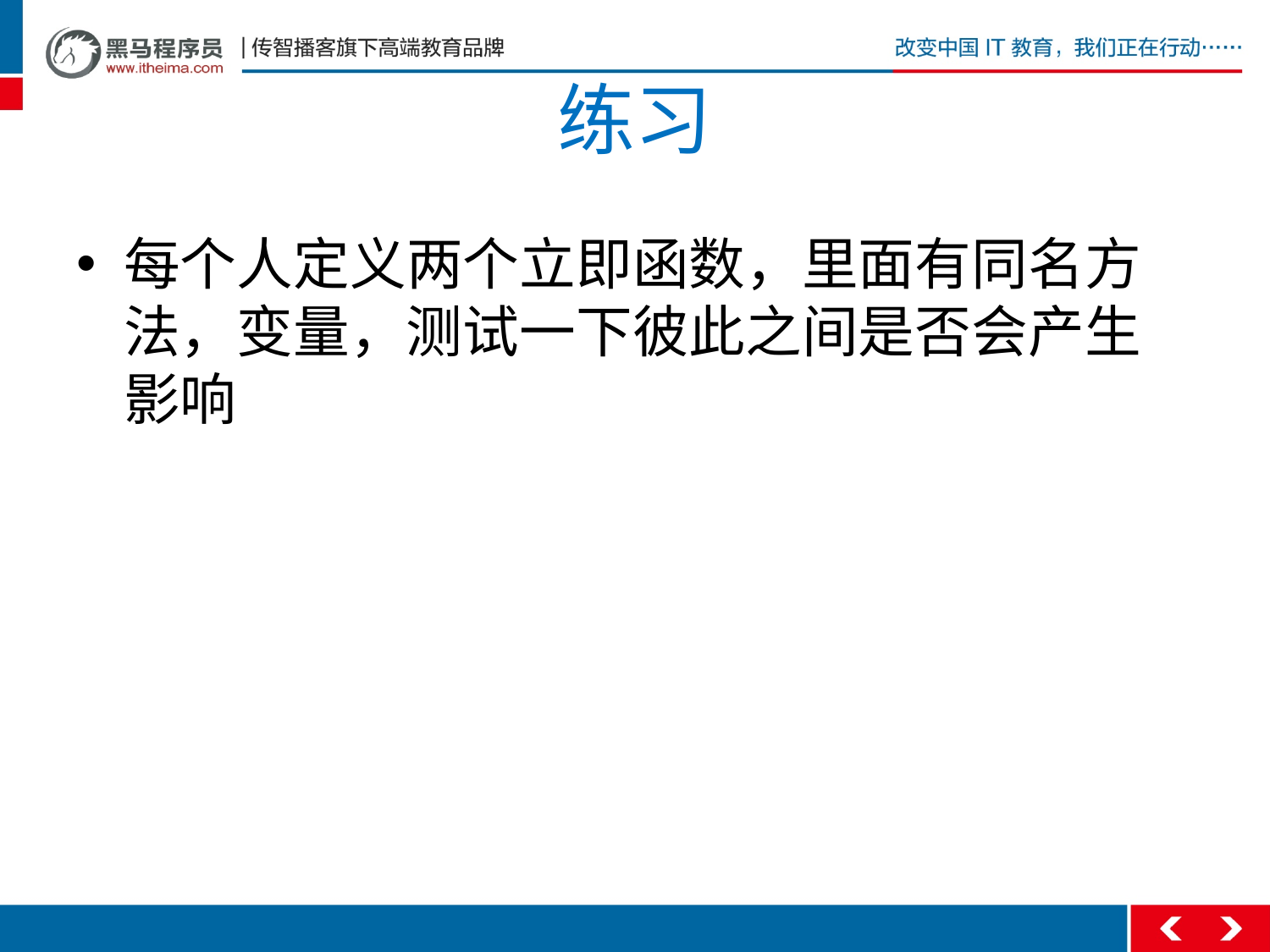

# 练习
每个人定义两个立即函数，里面有同名方法，变量，测试一下彼此之间是否会产生影响